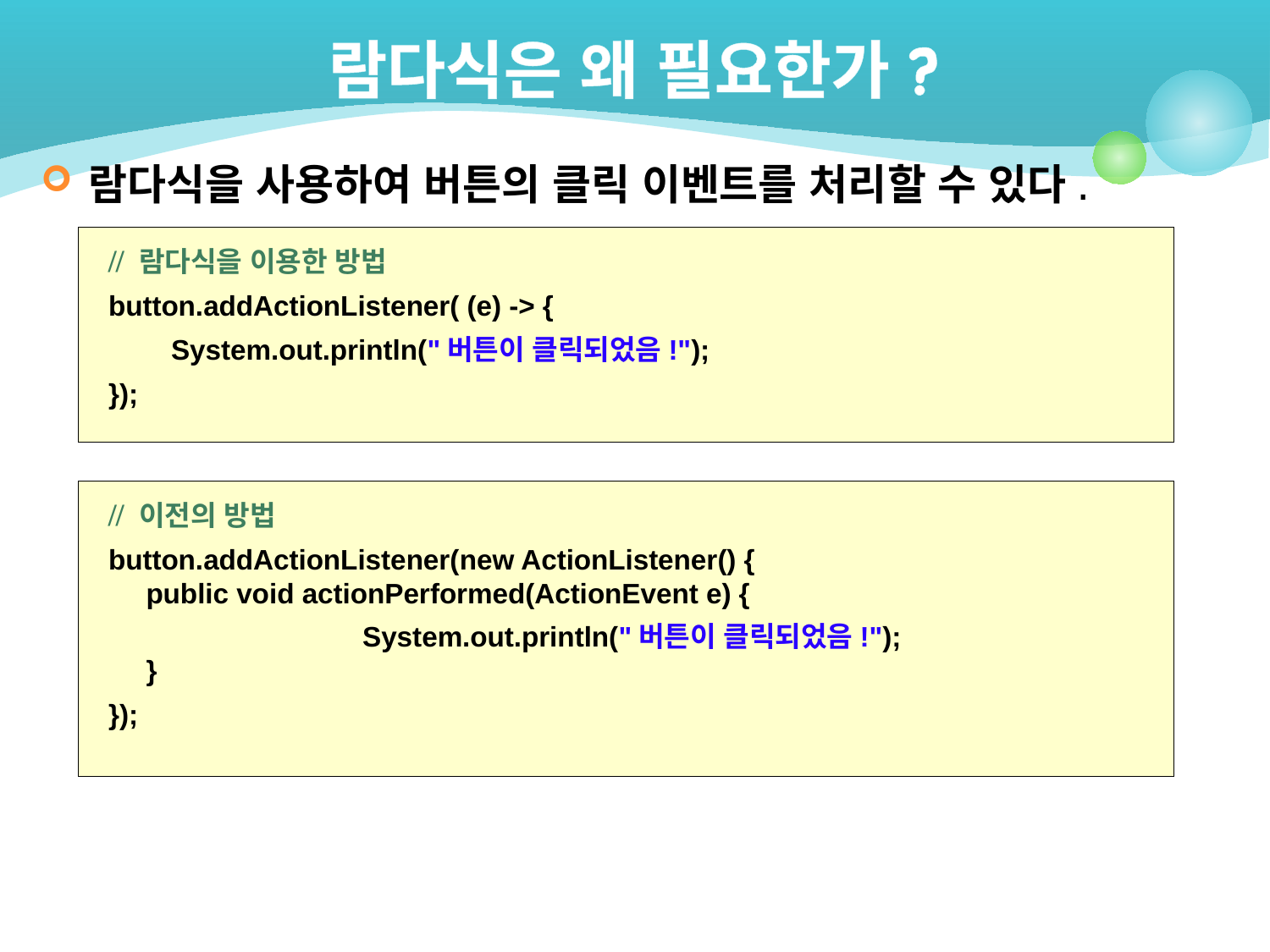

# 람다식은 왜 필요한가?
람다식을 사용하여 버튼의 클릭 이벤트를 처리할 수 있다.
// 람다식을 이용한 방법
button.addActionListener( (e) -> {
        System.out.println("버튼이 클릭되었음!");
});
// 이전의 방법
button.addActionListener(new ActionListener() {
	public void actionPerformed(ActionEvent e) {
			System.out.println("버튼이 클릭되었음!");
	}
});